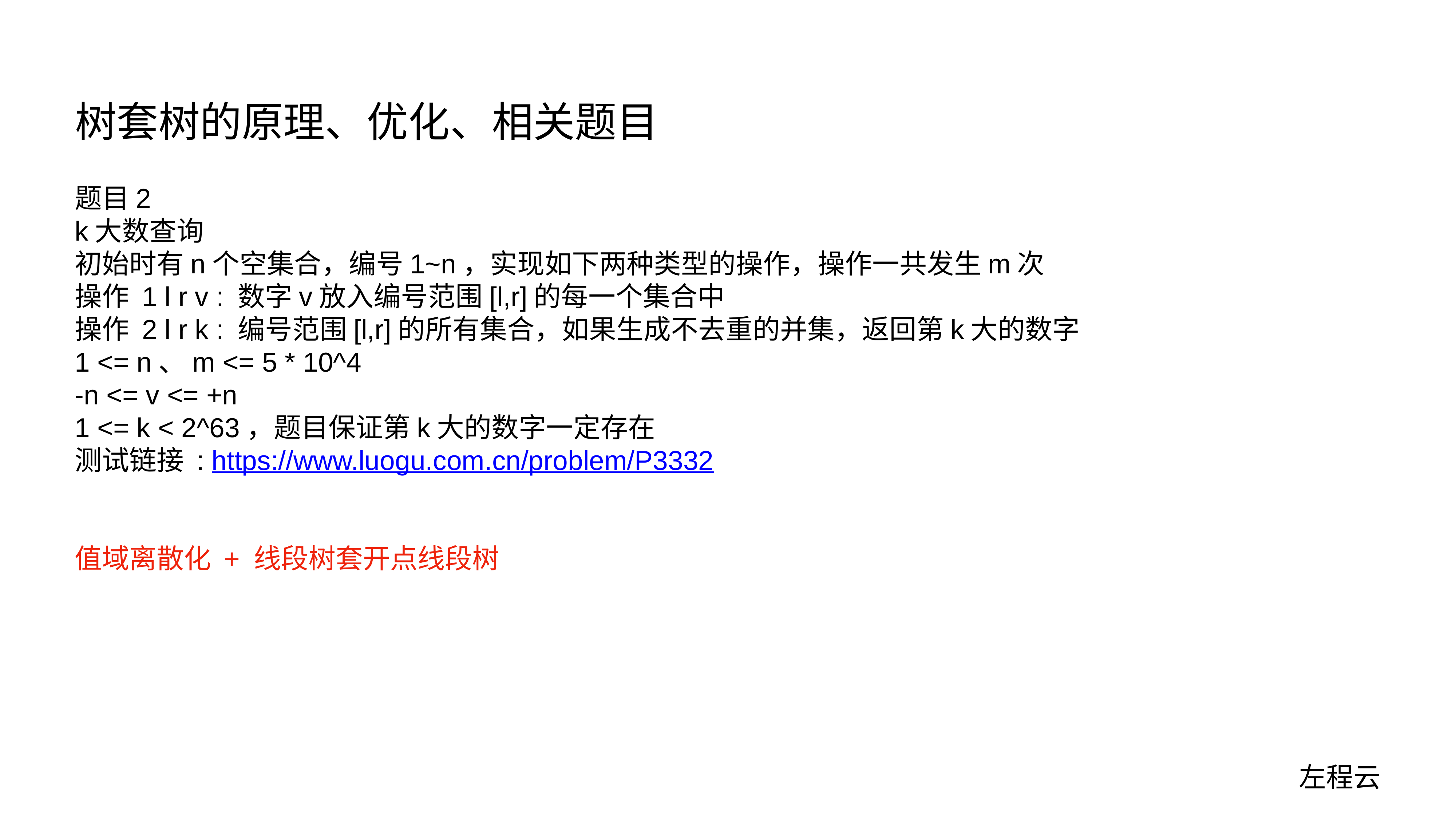

# 树套树的原理、优化、相关题目
题目2
k大数查询
初始时有n个空集合，编号1~n，实现如下两种类型的操作，操作一共发生m次
操作 1 l r v : 数字v放入编号范围[l,r]的每一个集合中
操作 2 l r k : 编号范围[l,r]的所有集合，如果生成不去重的并集，返回第k大的数字
1 <= n、m <= 5 * 10^4
-n <= v <= +n
1 <= k < 2^63，题目保证第k大的数字一定存在
测试链接 : https://www.luogu.com.cn/problem/P3332

值域离散化 + 线段树套开点线段树
左程云